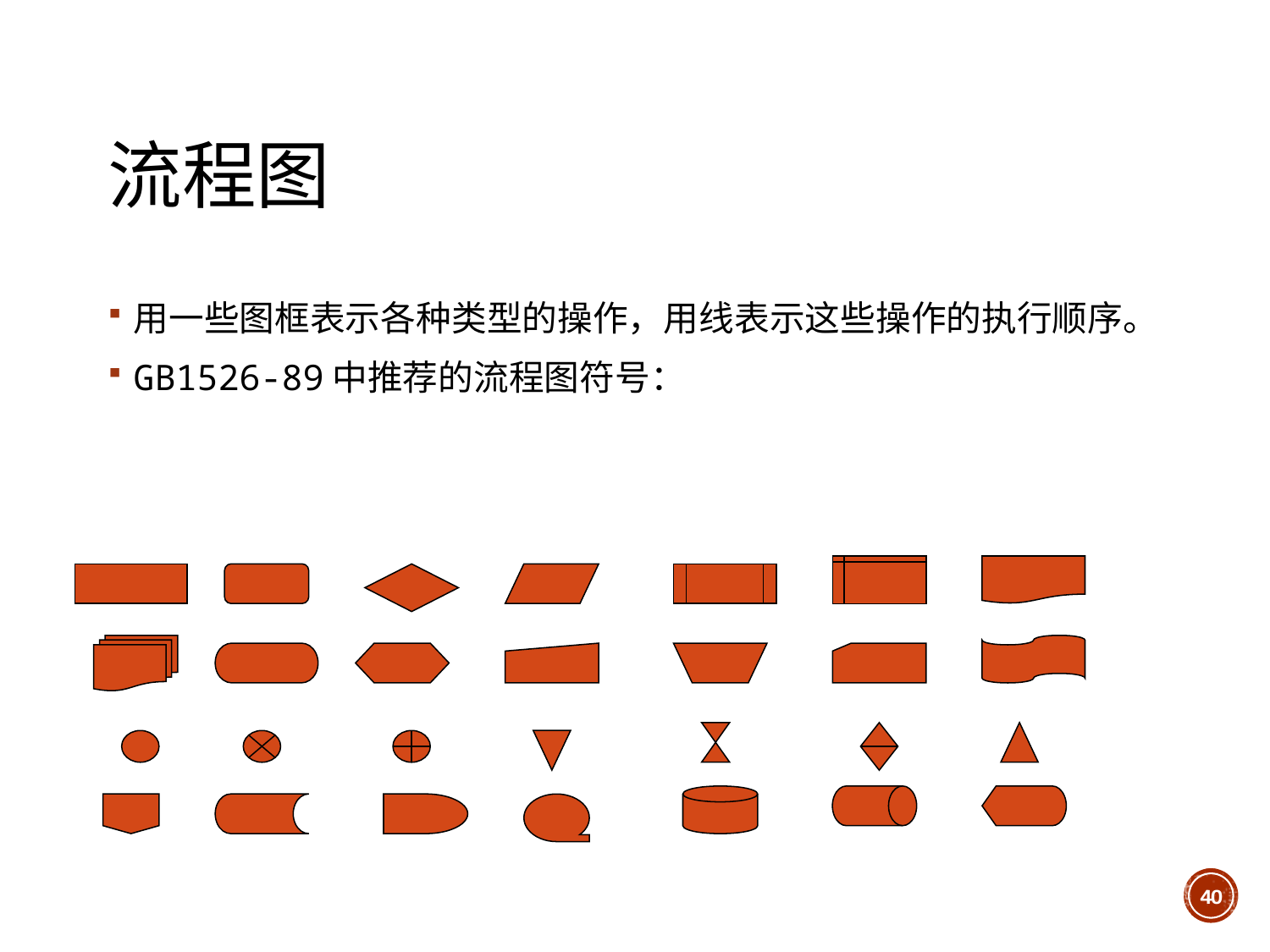

# 流程图
用一些图框表示各种类型的操作，用线表示这些操作的执行顺序。
GB1526-89中推荐的流程图符号：

40